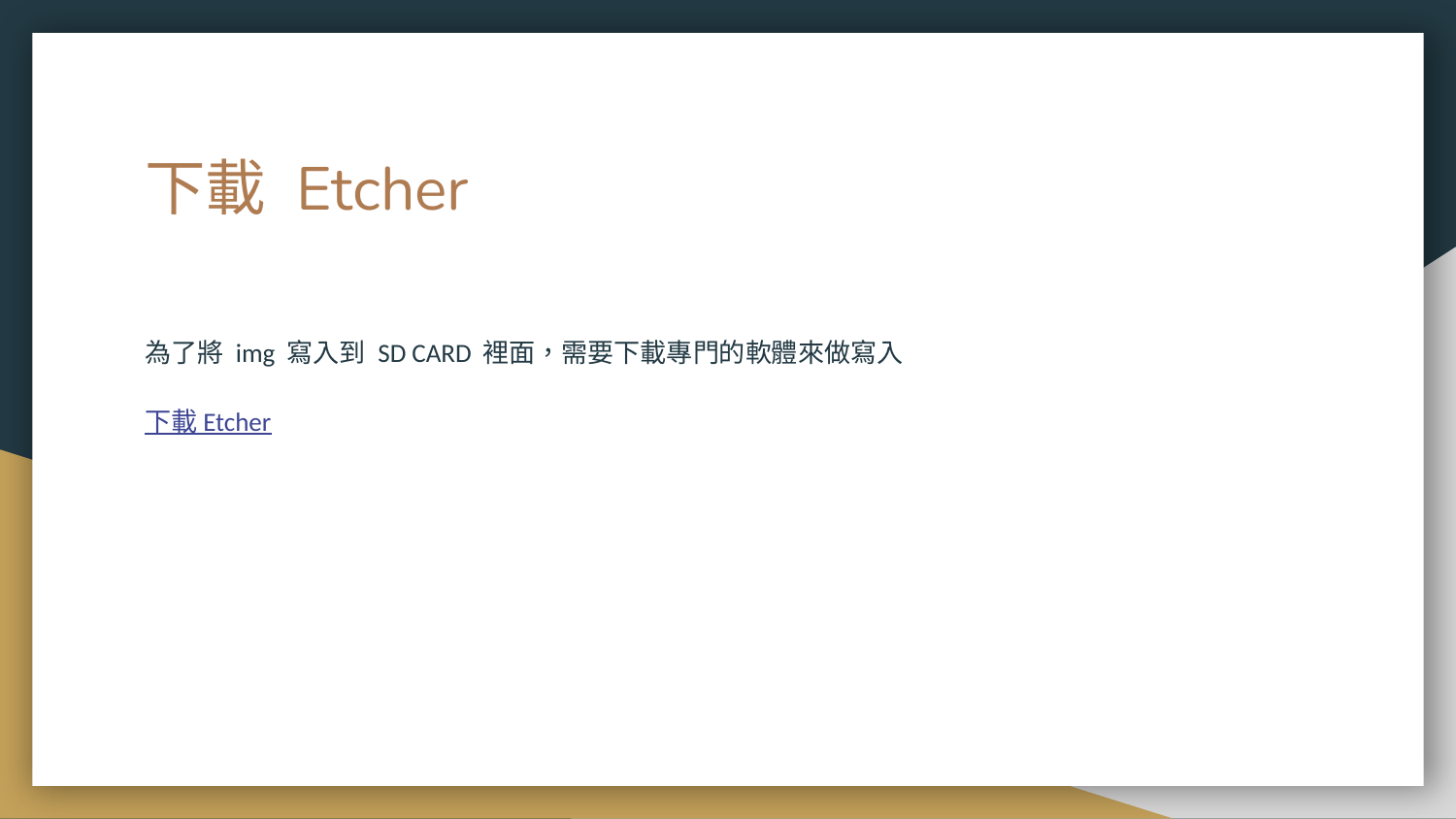

# 下載 Etcher
為了將 img 寫入到 SD CARD 裡面，需要下載專門的軟體來做寫入
下載 Etcher